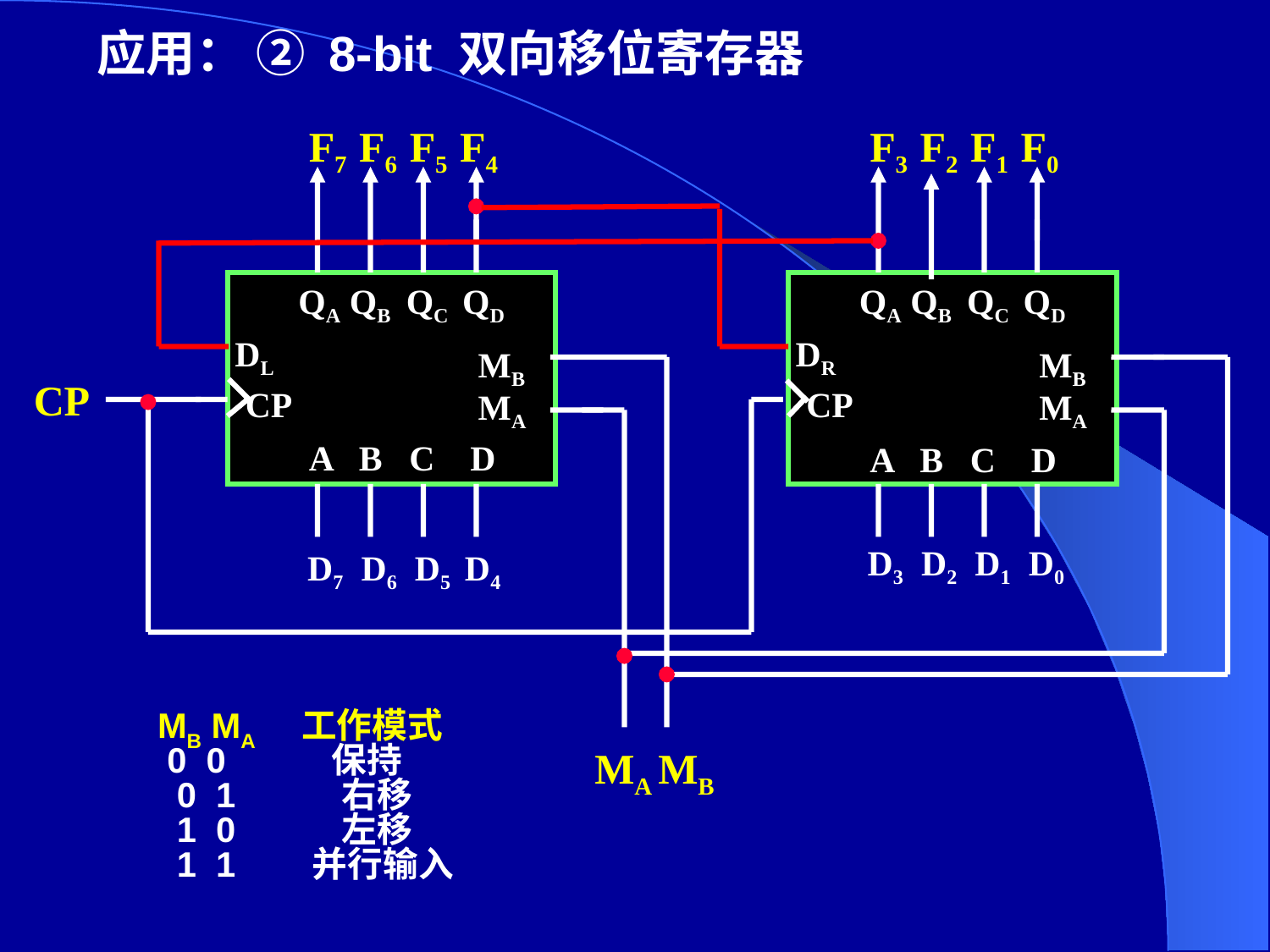

应用： ② 8-bit 双向移位寄存器
F7  F6  F5  F4
F3  F2  F1  F0

QA  QB   QC  QD

QA  QB   QC  QD
DL
DR
MB
MB

CP
CP
CP
MA
MA

A   B   C    D
A   B   C    D

D3  D2  D1  D0
D7  D6  D5  D4

MB MA      工作模式
 0  0          保持
  0  1          右移
  1  0          左移
  1  1       并行输入
MA
MB